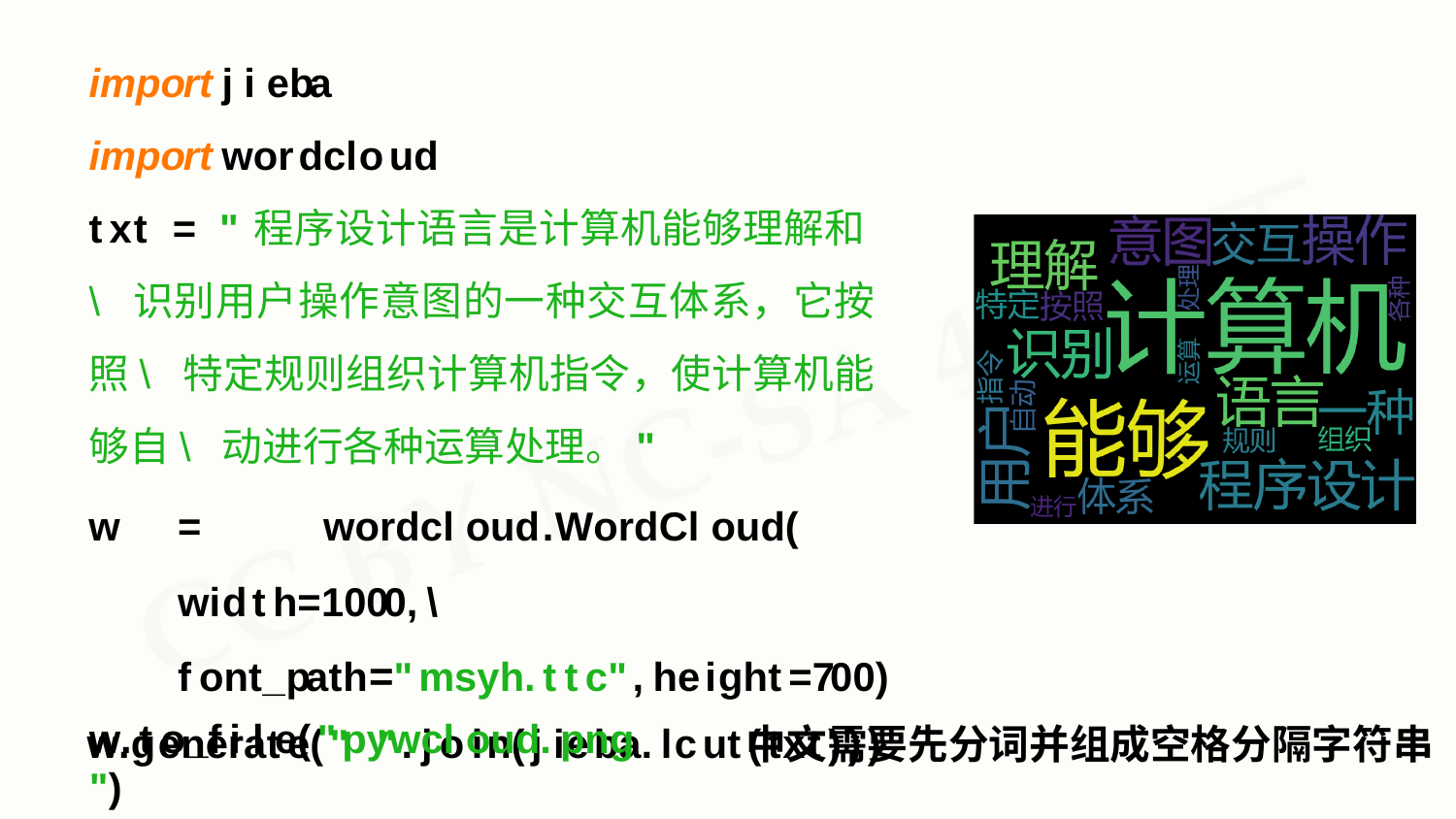

# import jieba
import wordcloud
txt  =  "程序设计语言是计算机能够理解和\ 识别用户操作意图的一种交互体系，它按照\ 特定规则组织计算机指令，使计算机能够自\ 动进行各种运算处理。"
w	=	wordcloud.WordCloud(	width=1000,\ font_path="msyh.ttc",height=700)
w.generate("  ".join(jieba.lcut(txt)))

w.to_file("pywcloud.png")
中文需要先分词并组成空格分隔字符串